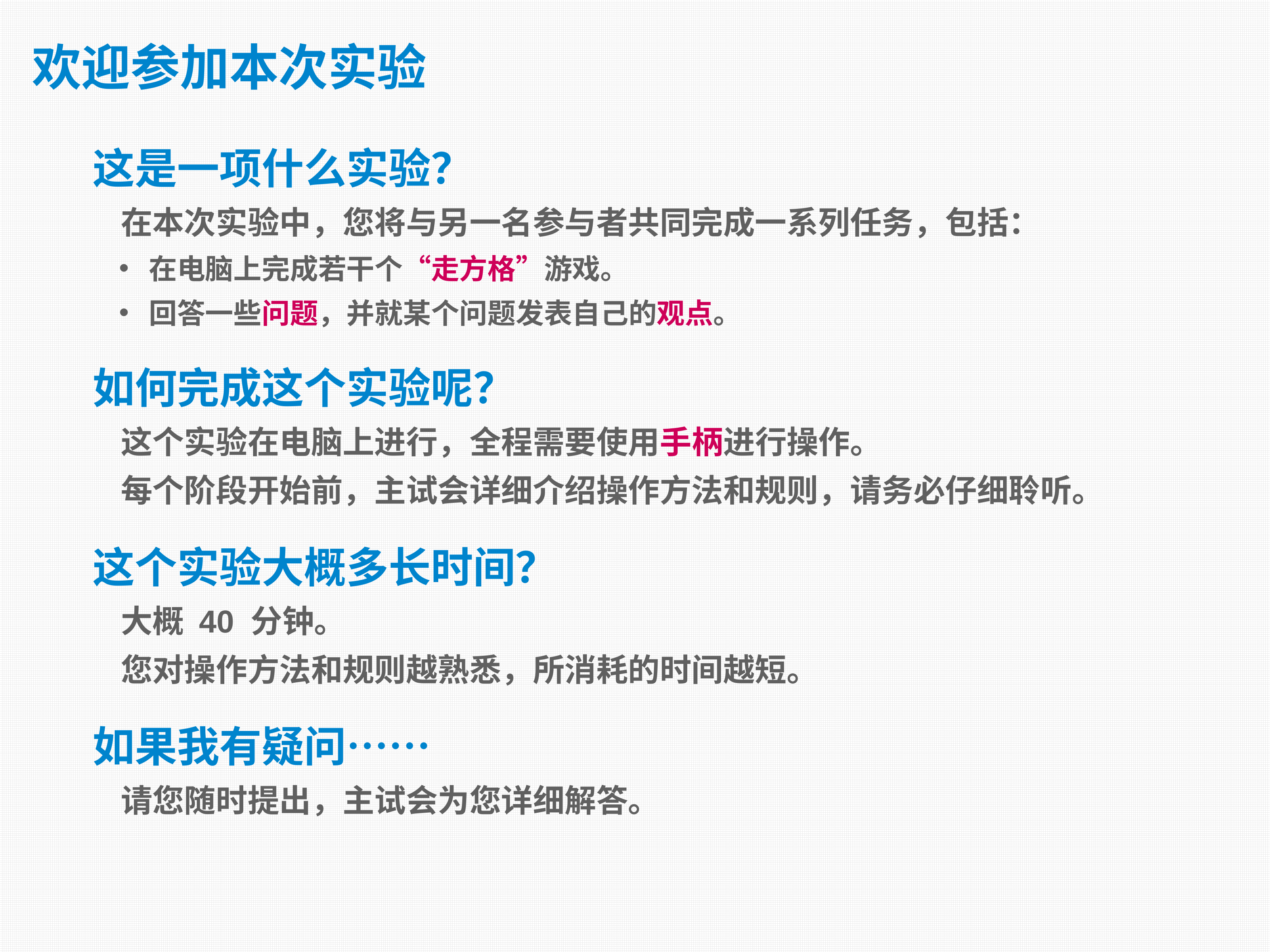

# 欢迎参加本次实验
这是一项什么实验？
在本次实验中，您将与另一名参与者共同完成一系列任务，包括：
在电脑上完成若干个“走方格”游戏。
回答一些问题，并就某个问题发表自己的观点。
如何完成这个实验呢？
这个实验在电脑上进行，全程需要使用手柄进行操作。
每个阶段开始前，主试会详细介绍操作方法和规则，请务必仔细聆听。
这个实验大概多长时间？
大概 40 分钟。
您对操作方法和规则越熟悉，所消耗的时间越短。
如果我有疑问……
请您随时提出，主试会为您详细解答。